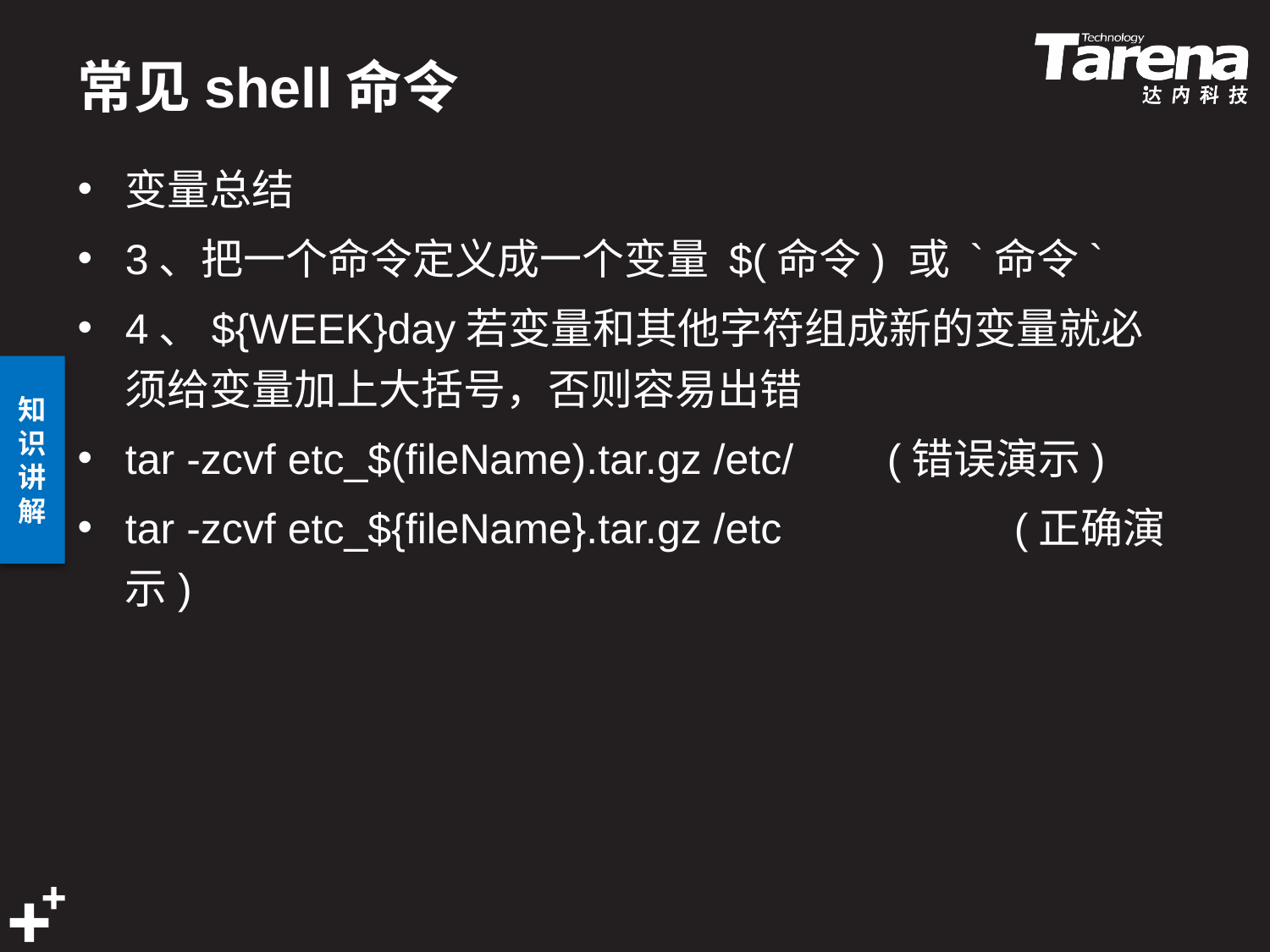

# 常见shell命令
变量总结
3、把一个命令定义成一个变量 $(命令) 或 `命令`
4、${WEEK}day若变量和其他字符组成新的变量就必须给变量加上大括号，否则容易出错
tar -zcvf etc_$(fileName).tar.gz /etc/  	(错误演示)
tar -zcvf etc_${fileName}.tar.gz /etc		(正确演示)